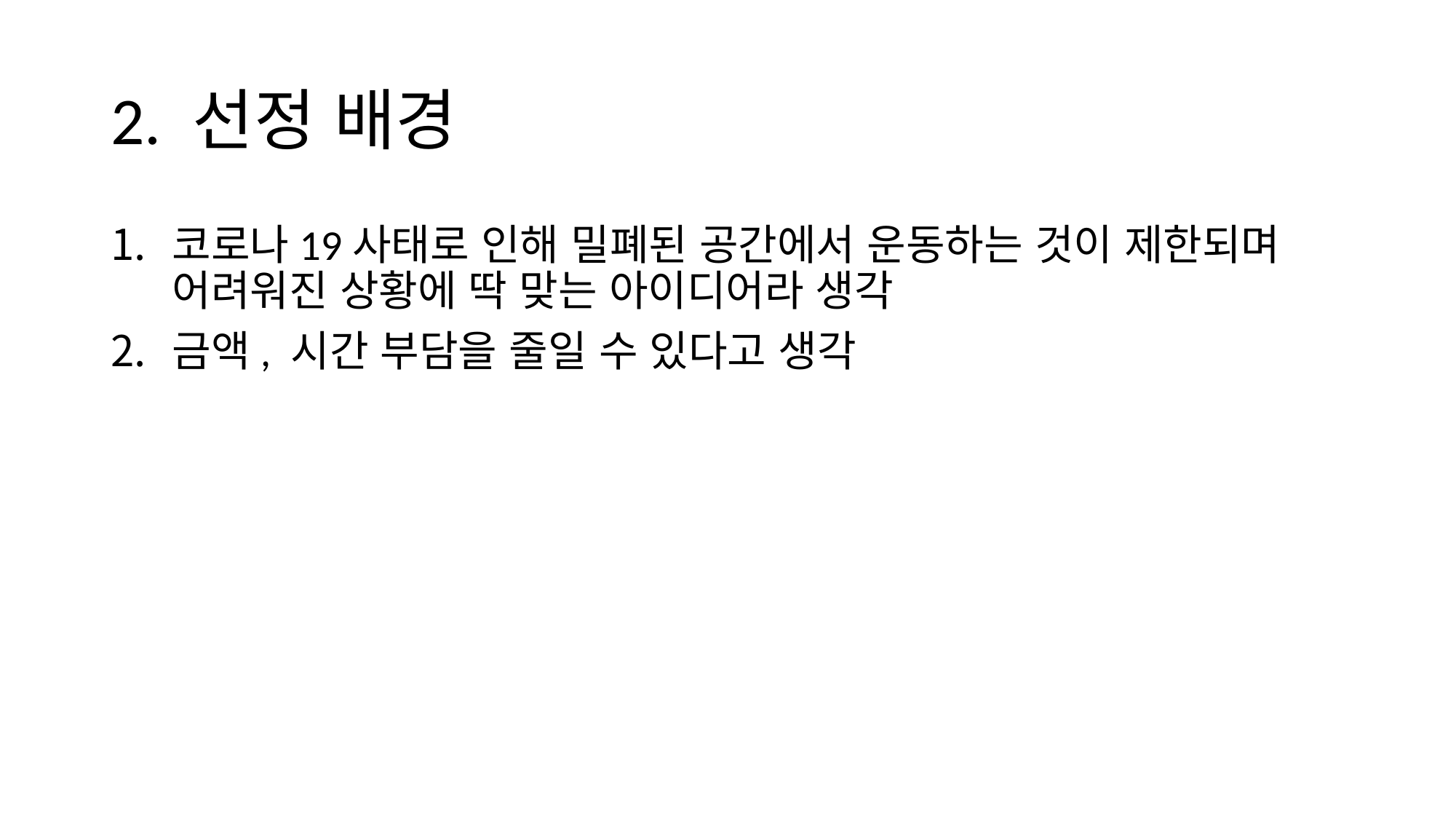

# 2. 선정 배경
코로나19사태로 인해 밀폐된 공간에서 운동하는 것이 제한되며 어려워진 상황에 딱 맞는 아이디어라 생각
금액, 시간 부담을 줄일 수 있다고 생각